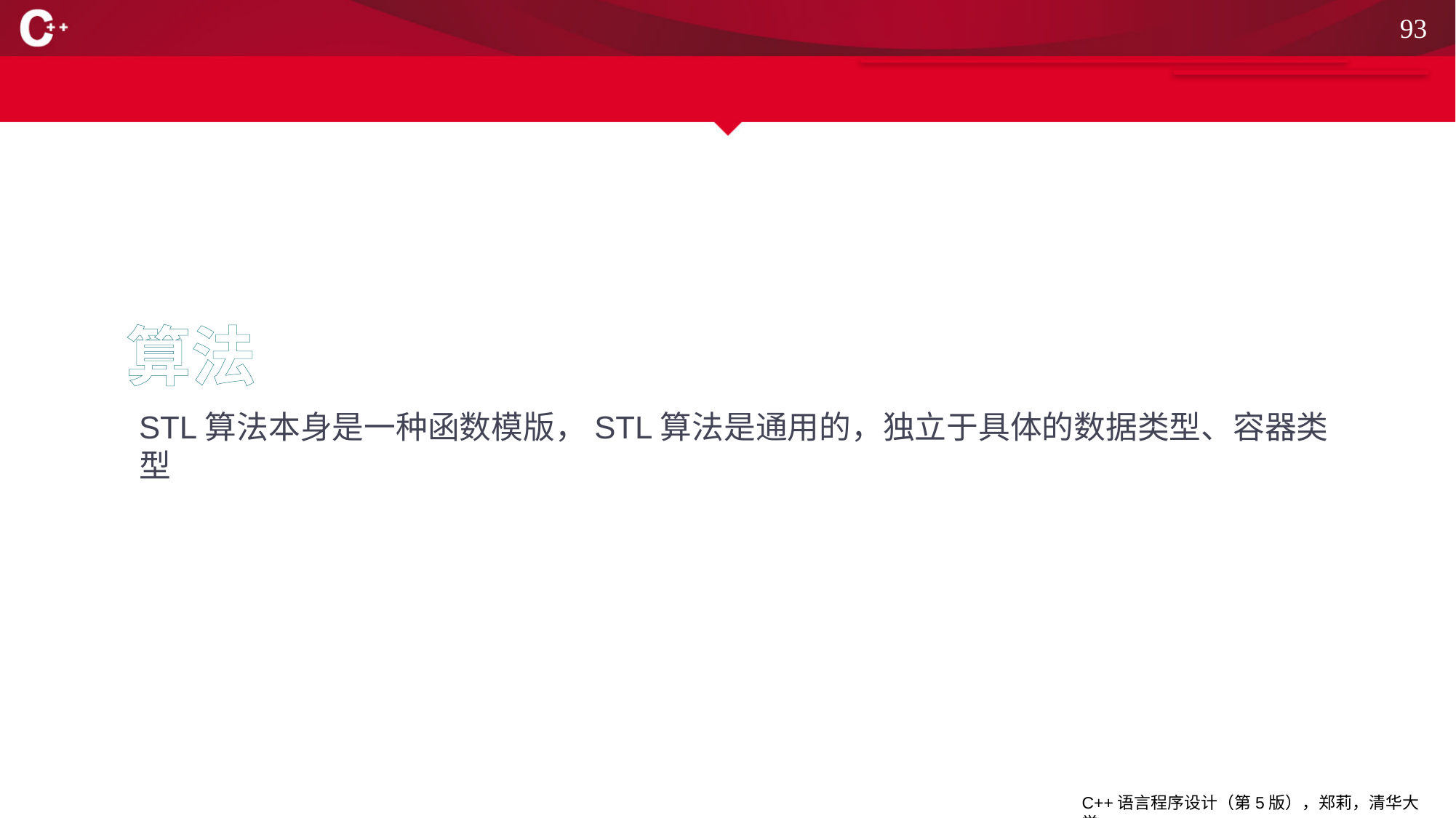

93
# 算法
STL算法本身是一种函数模版，STL算法是通用的，独立于具体的数据类型、容器类型